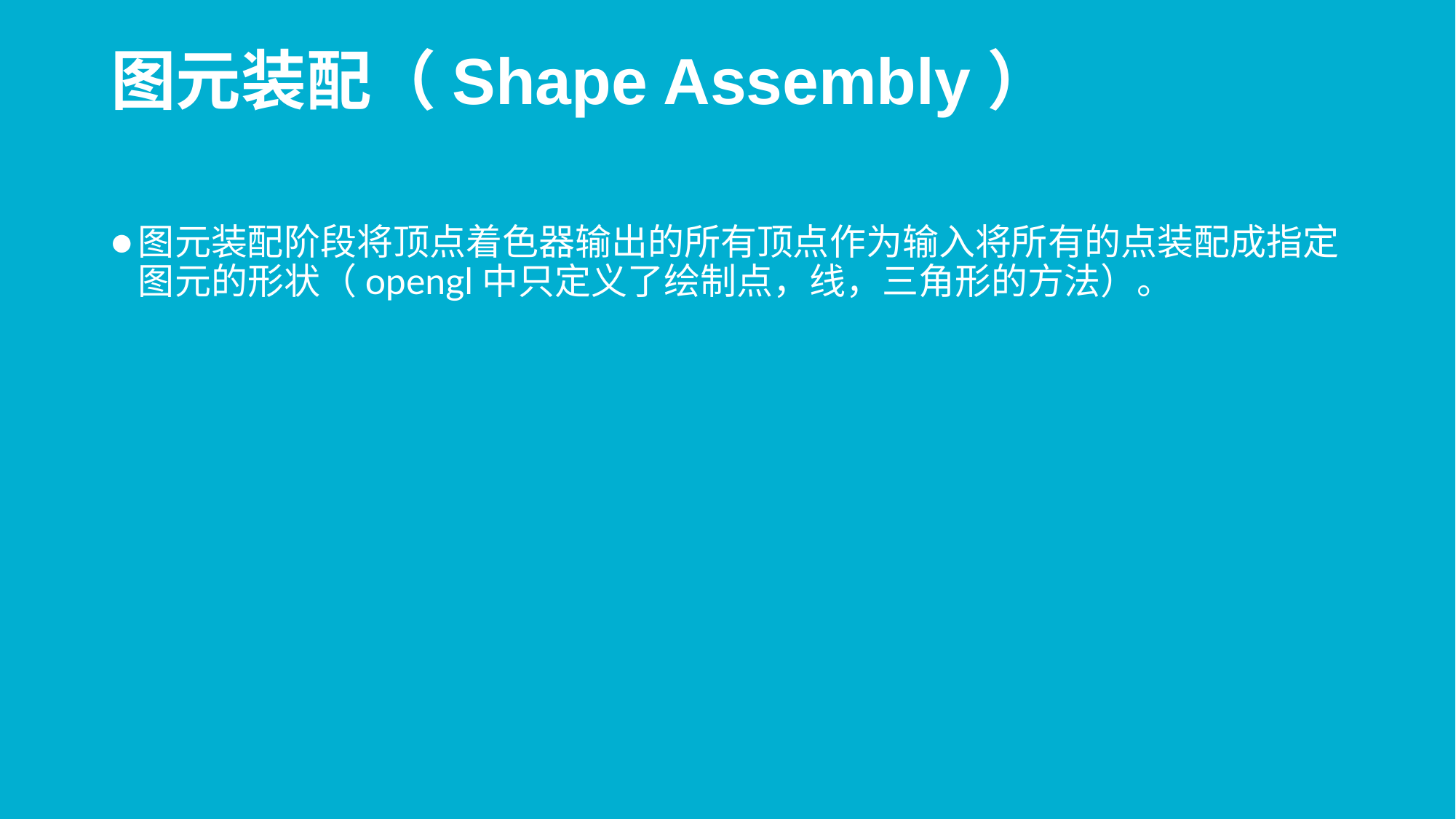

# 图元装配（Shape Assembly）
图元装配阶段将顶点着色器输出的所有顶点作为输入将所有的点装配成指定图元的形状（opengl中只定义了绘制点，线，三角形的方法）。